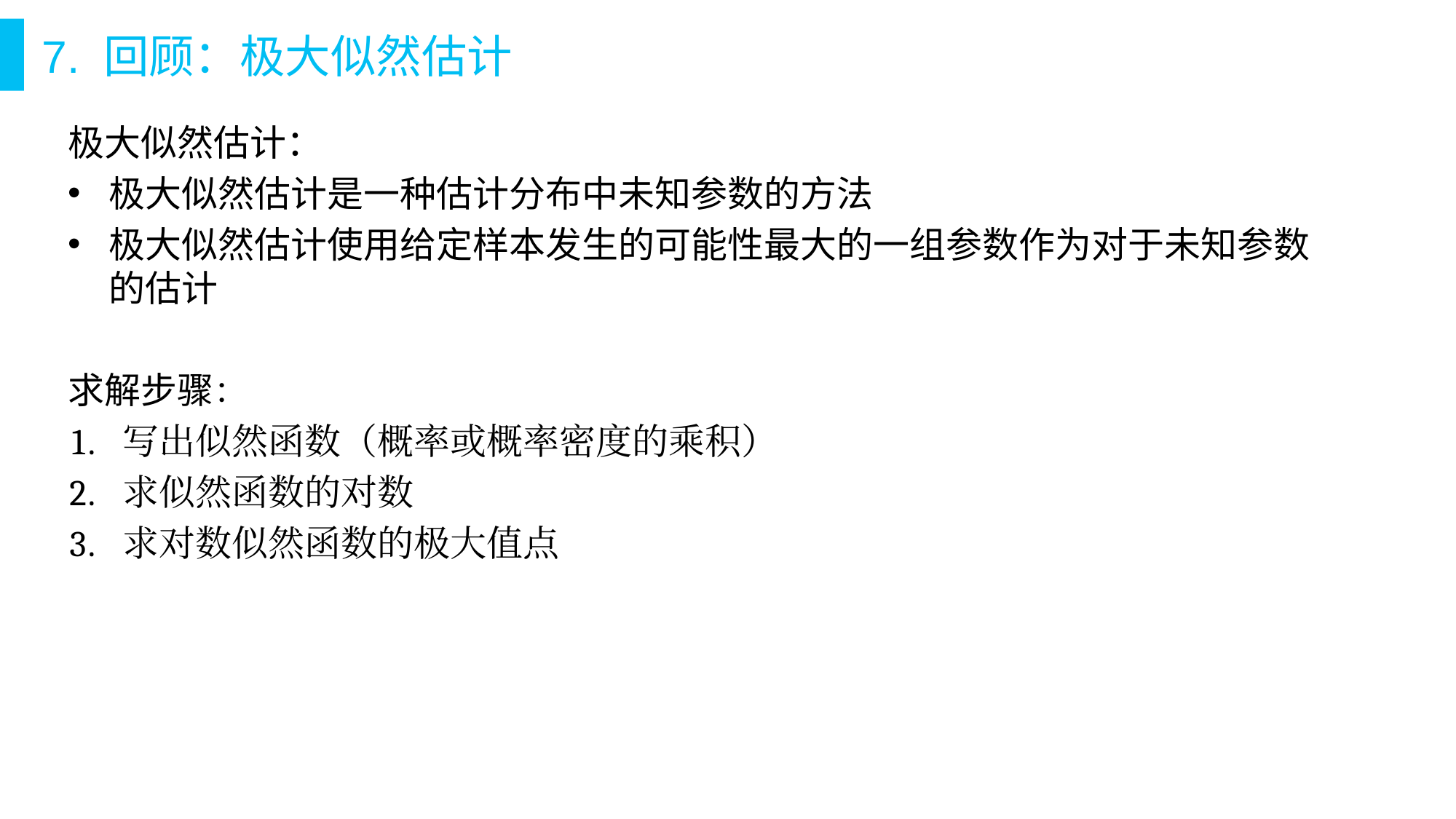

# 7. 回顾：极大似然估计
极大似然估计：
极大似然估计是一种估计分布中未知参数的方法
极大似然估计使用给定样本发生的可能性最大的一组参数作为对于未知参数的估计

求解步骤：
写出似然函数（概率或概率密度的乘积）
求似然函数的对数
求对数似然函数的极大值点